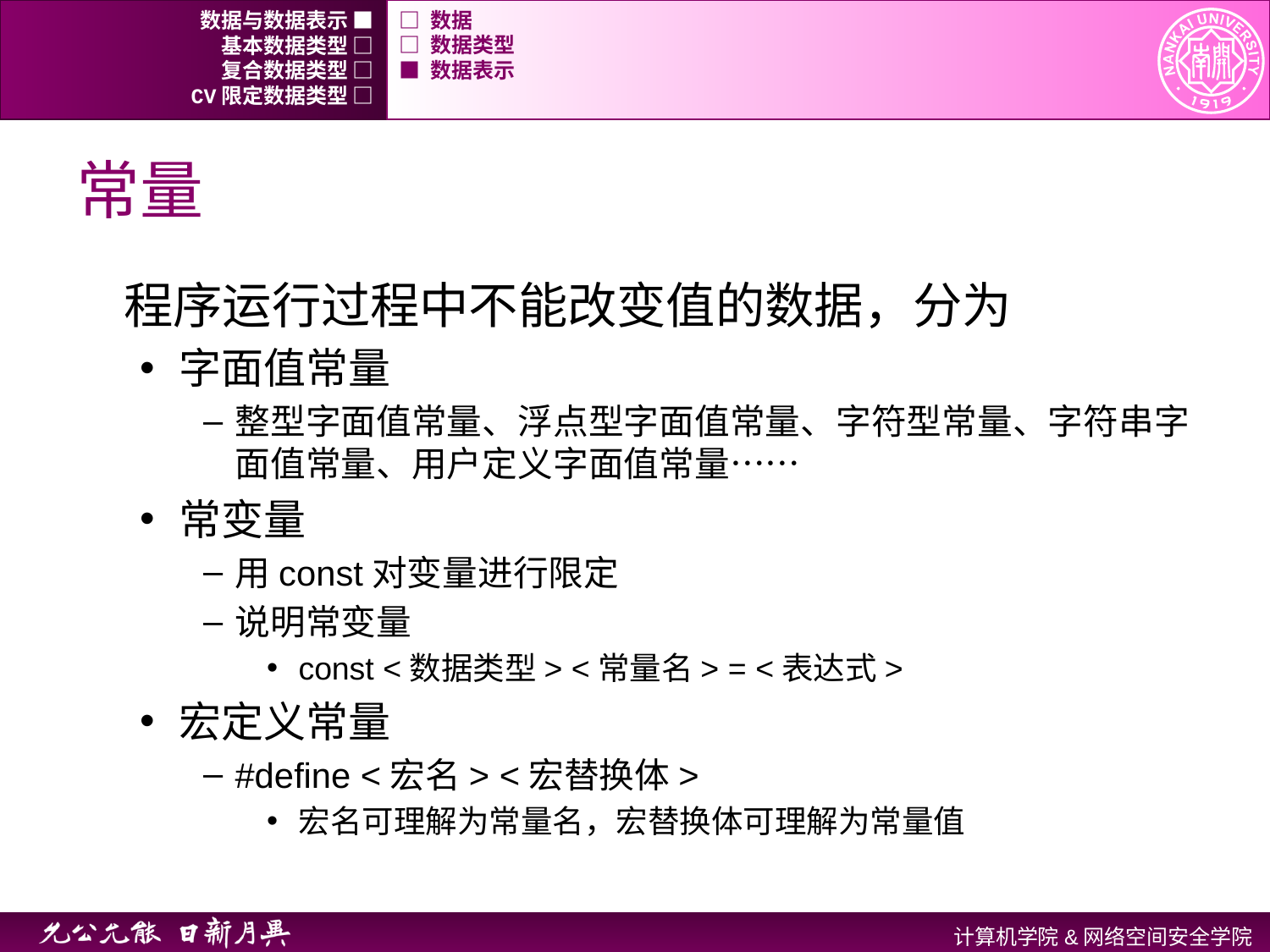

数据与数据表示 ■
□ 数据
基本数据类型 □
□ 数据类型
复合数据类型 □
■ 数据表示
CV限定数据类型 □
# 常量
程序运行过程中不能改变值的数据，分为
字面值常量
整型字面值常量、浮点型字面值常量、字符型常量、字符串字面值常量、用户定义字面值常量……
常变量
用const对变量进行限定
说明常变量
const <数据类型> <常量名> = <表达式>
宏定义常量
#define <宏名> <宏替换体>
宏名可理解为常量名，宏替换体可理解为常量值